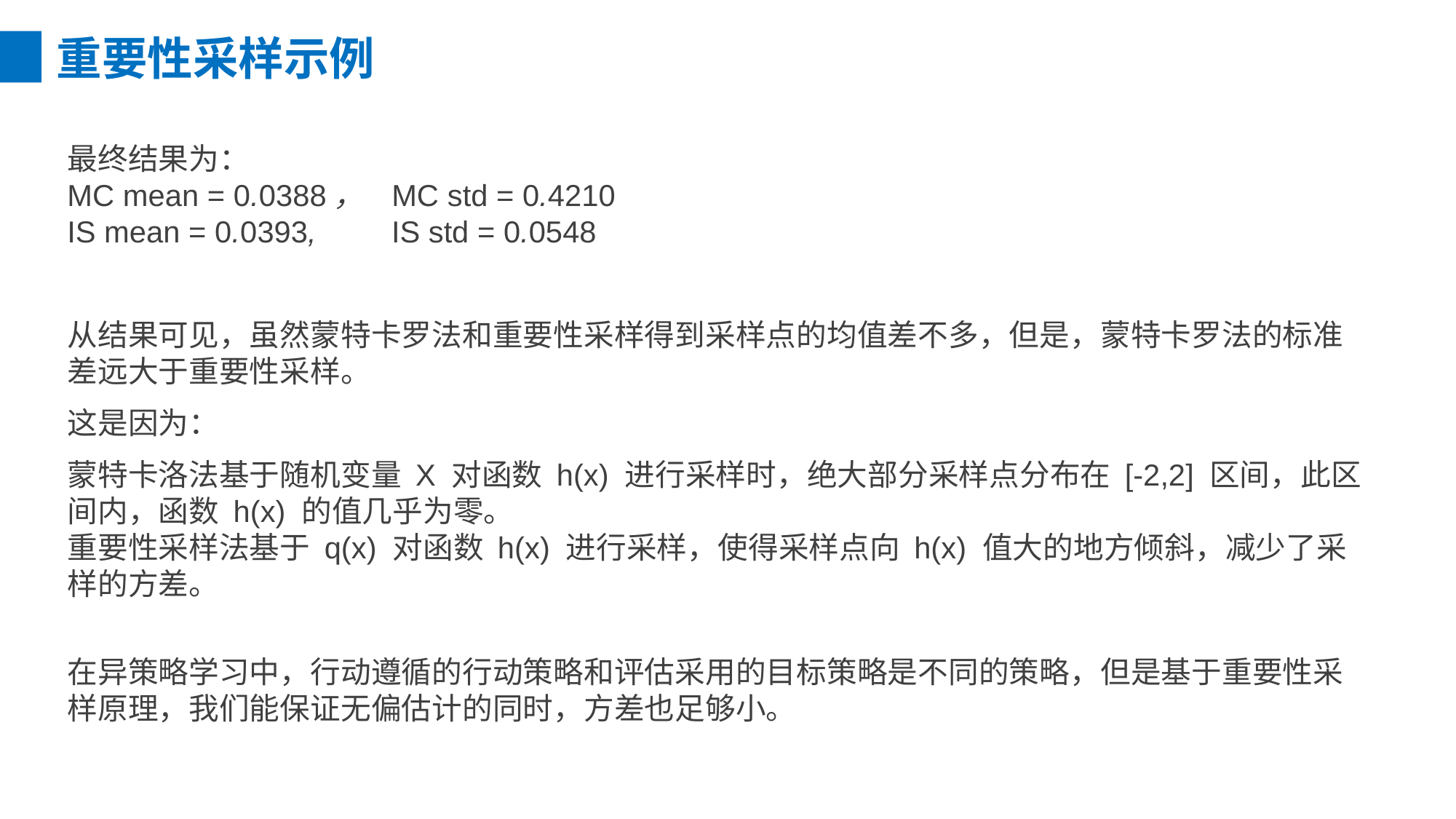

重要性采样示例

最终结果为：
MC mean = 0.0388，   MC std = 0.4210
IS mean = 0.0393,         IS std = 0.0548

从结果可见，虽然蒙特卡罗法和重要性采样得到采样点的均值差不多，但是，蒙特卡罗法的标准差远大于重要性采样。
这是因为：
蒙特卡洛法基于随机变量 X 对函数 h(x) 进行采样时，绝大部分采样点分布在 [-2,2] 区间，此区间内，函数 h(x) 的值几乎为零。
重要性采样法基于 q(x) 对函数 h(x) 进行采样，使得采样点向 h(x) 值大的地方倾斜，减少了采样的方差。
在异策略学习中，行动遵循的行动策略和评估采用的目标策略是不同的策略，但是基于重要性采样原理，我们能保证无偏估计的同时，方差也足够小。